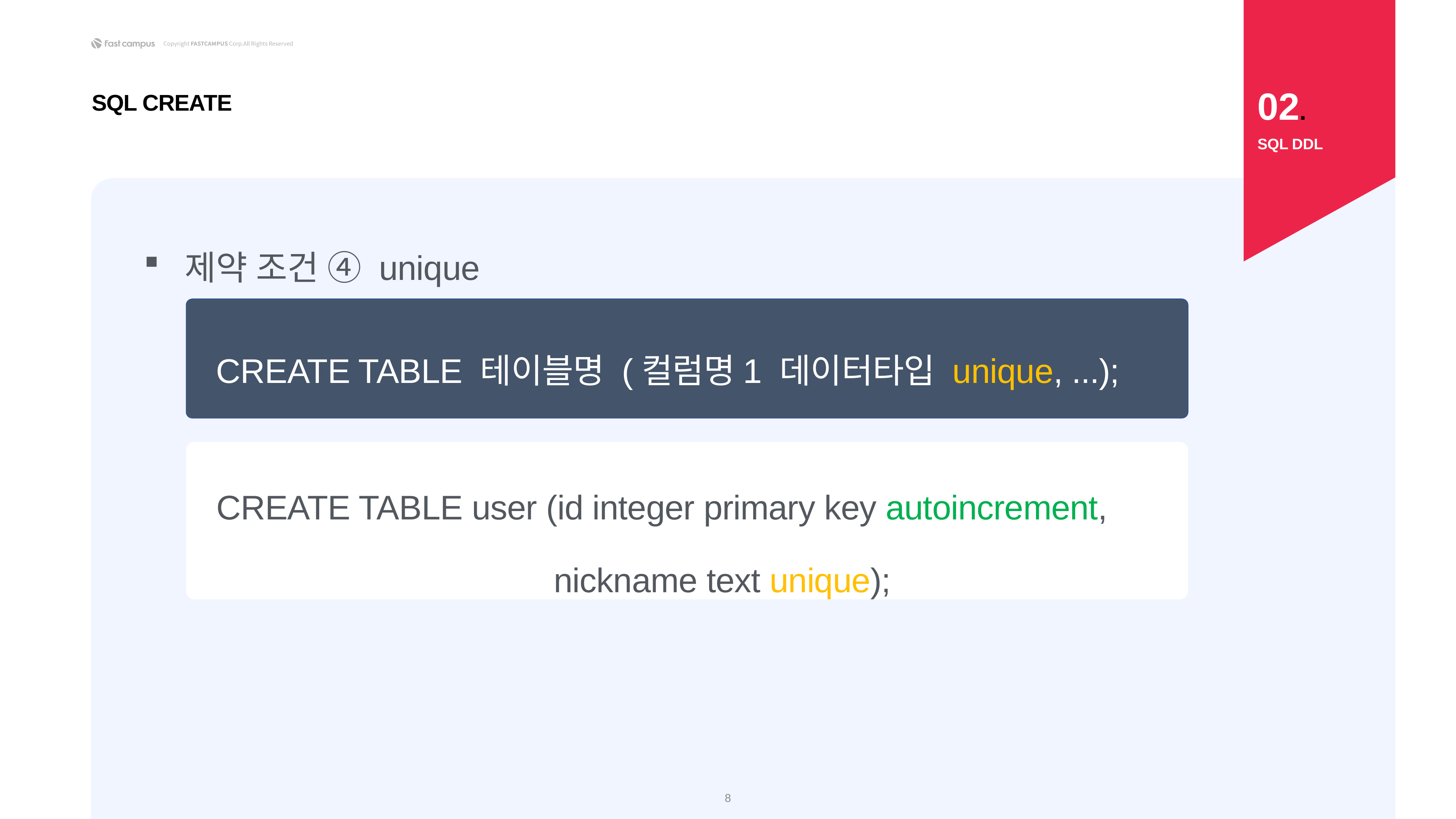

02.
SQL CREATE
SQL DDL
제약 조건 ④ unique

      CREATE TABLE 테이블명 (컬럼명1 데이터타입 unique, ...);

      CREATE TABLE user (id integer primary key autoincrement,
                                           nickname text unique);
8